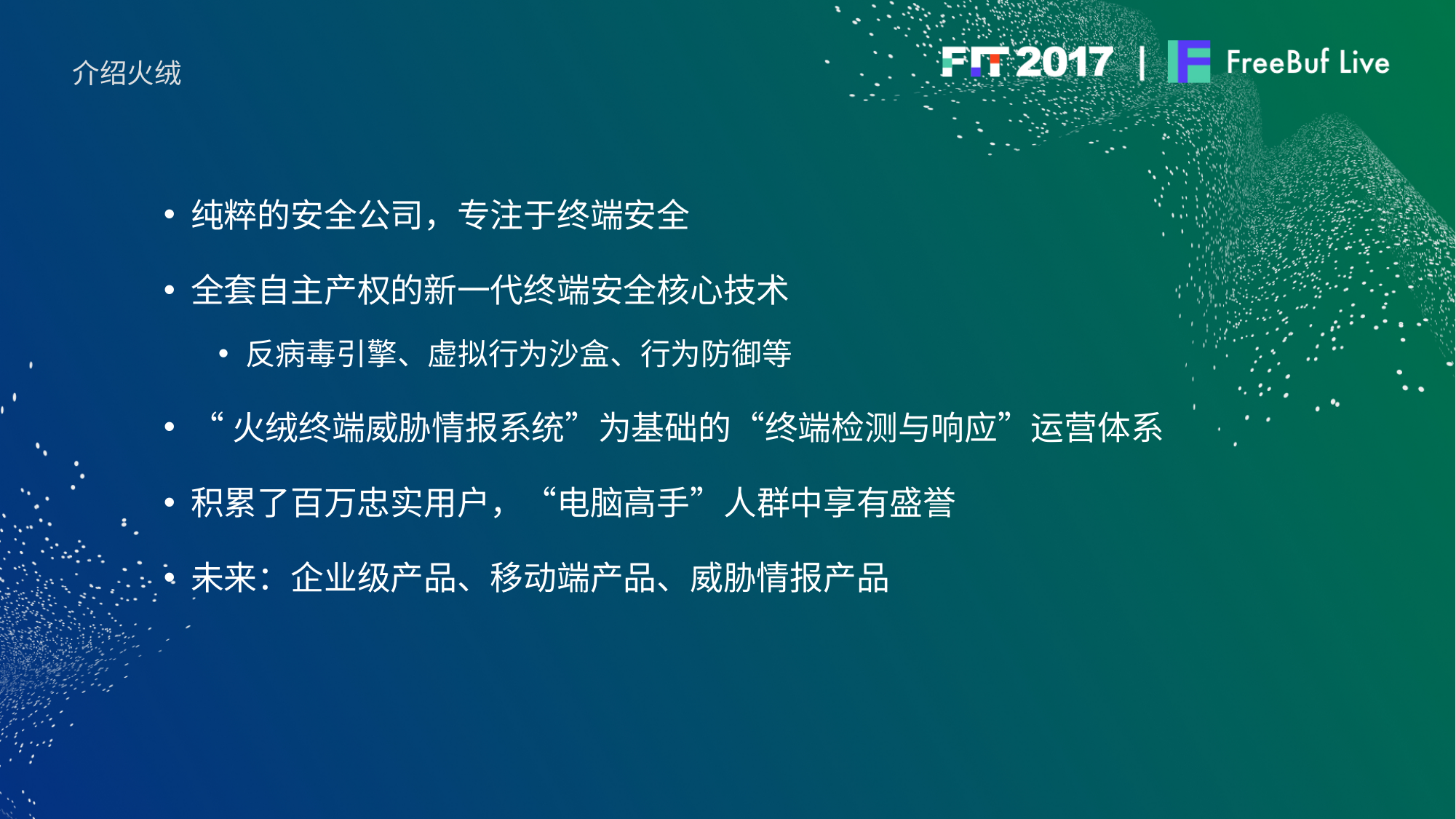

介绍火绒
纯粹的安全公司，专注于终端安全
全套自主产权的新一代终端安全核心技术
反病毒引擎、虚拟行为沙盒、行为防御等
“火绒终端威胁情报系统”为基础的“终端检测与响应”运营体系
积累了百万忠实用户，“电脑高手”人群中享有盛誉
未来：企业级产品、移动端产品、威胁情报产品